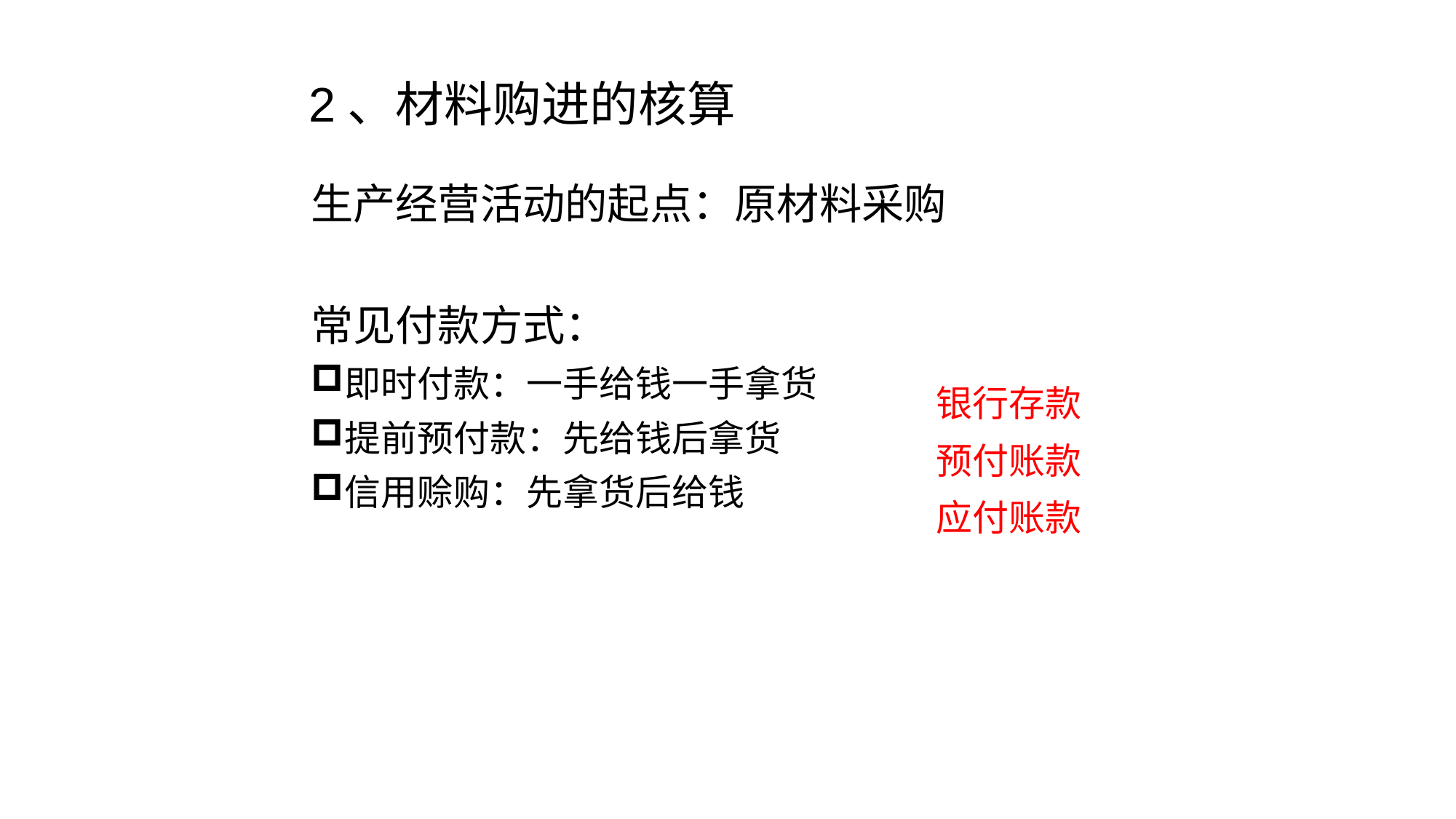

# 2、材料购进的核算
生产经营活动的起点：原材料采购

常见付款方式：
即时付款：一手给钱一手拿货
提前预付款：先给钱后拿货
信用赊购：先拿货后给钱
银行存款
预付账款
应付账款